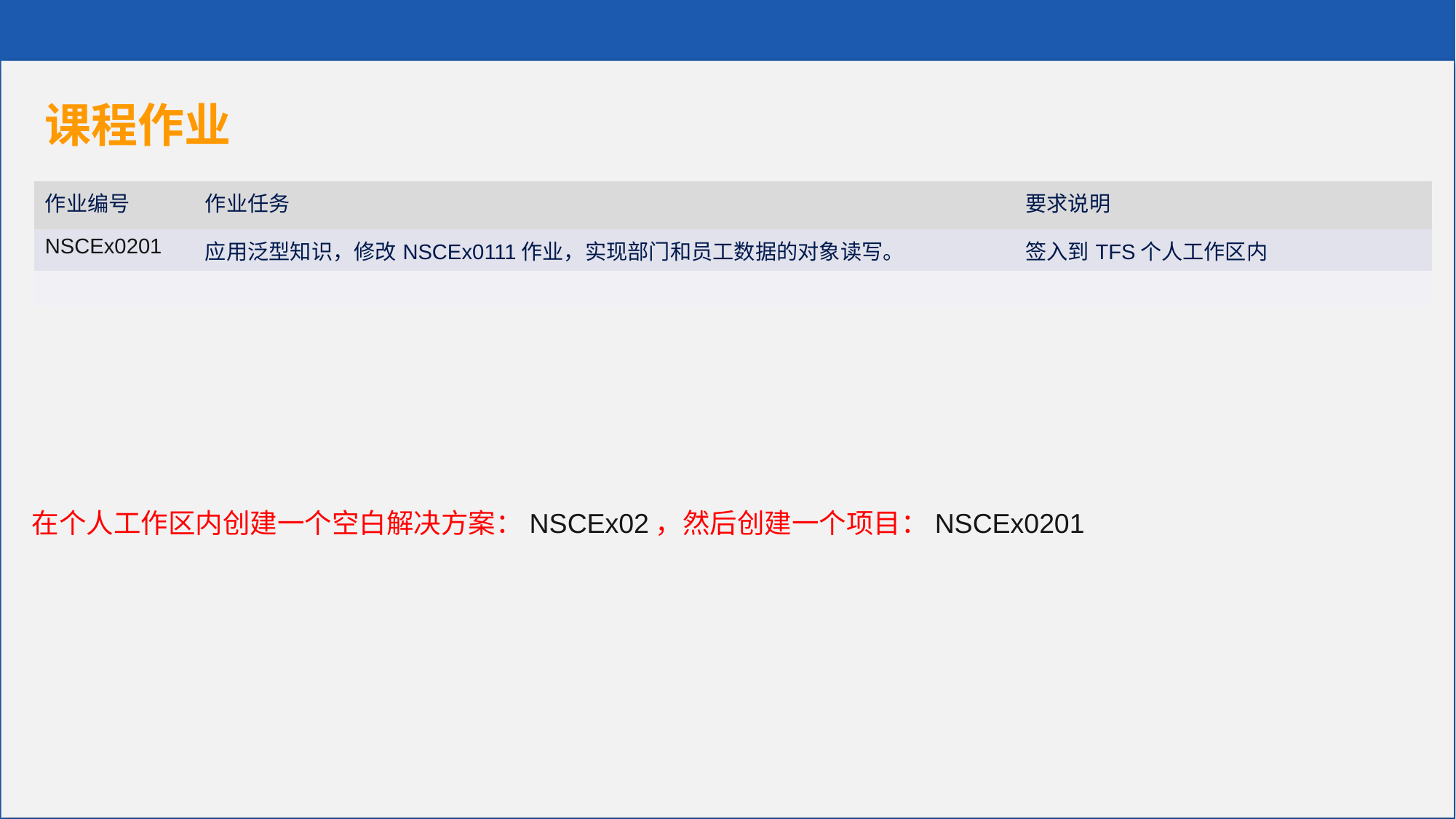

课程作业
| 作业编号 | 作业任务 | 要求说明 |
| --- | --- | --- |
| NSCEx0201 | 应用泛型知识，修改NSCEx0111作业，实现部门和员工数据的对象读写。 | 签入到TFS个人工作区内 |
|  |  |  |
在个人工作区内创建一个空白解决方案：NSCEx02，然后创建一个项目：NSCEx0201